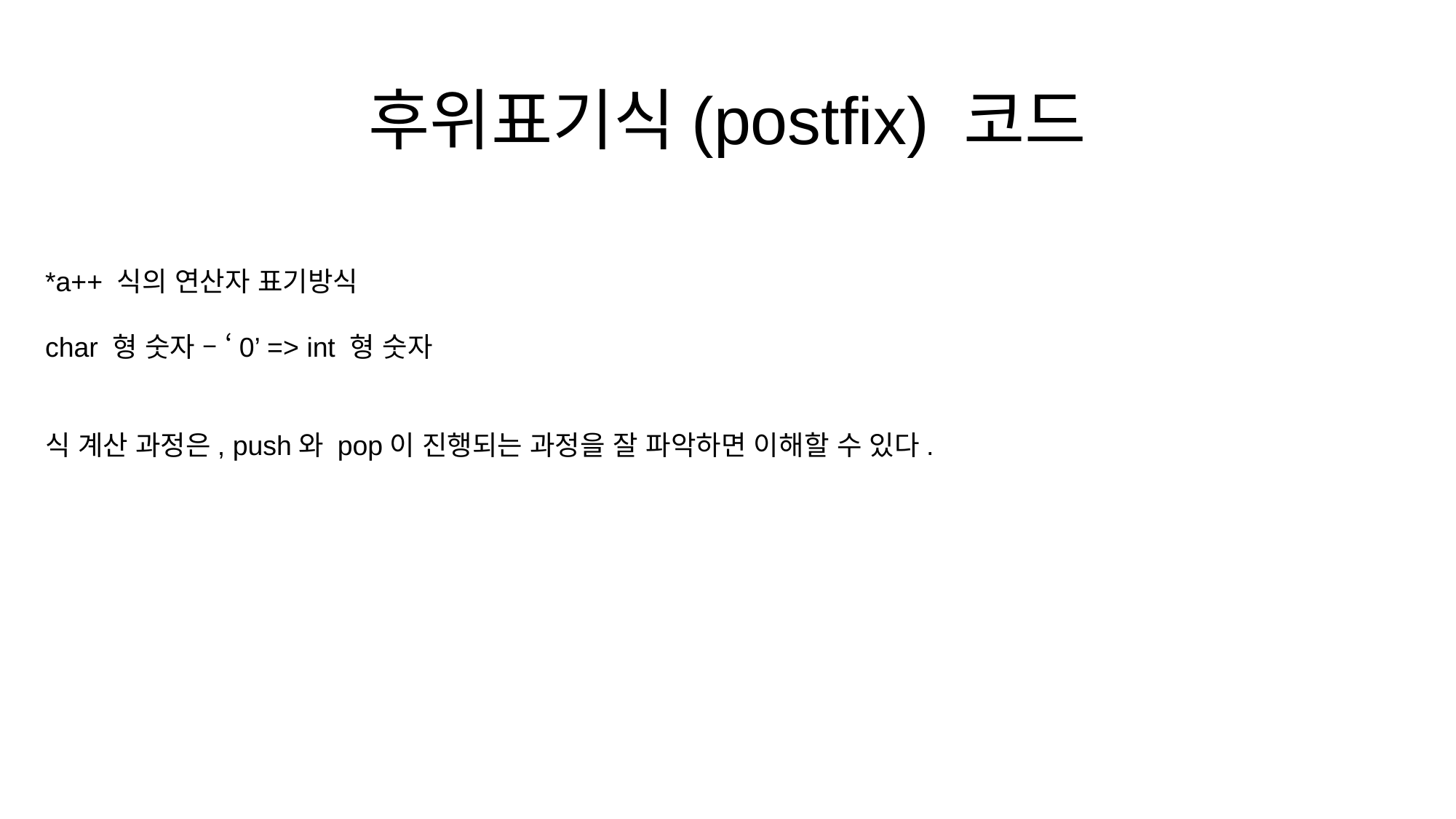

# 후위표기식(postfix) 코드
*a++ 식의 연산자 표기방식

char 형 숫자 – ‘0’ => int 형 숫자

식 계산 과정은, push와 pop이 진행되는 과정을 잘 파악하면 이해할 수 있다.